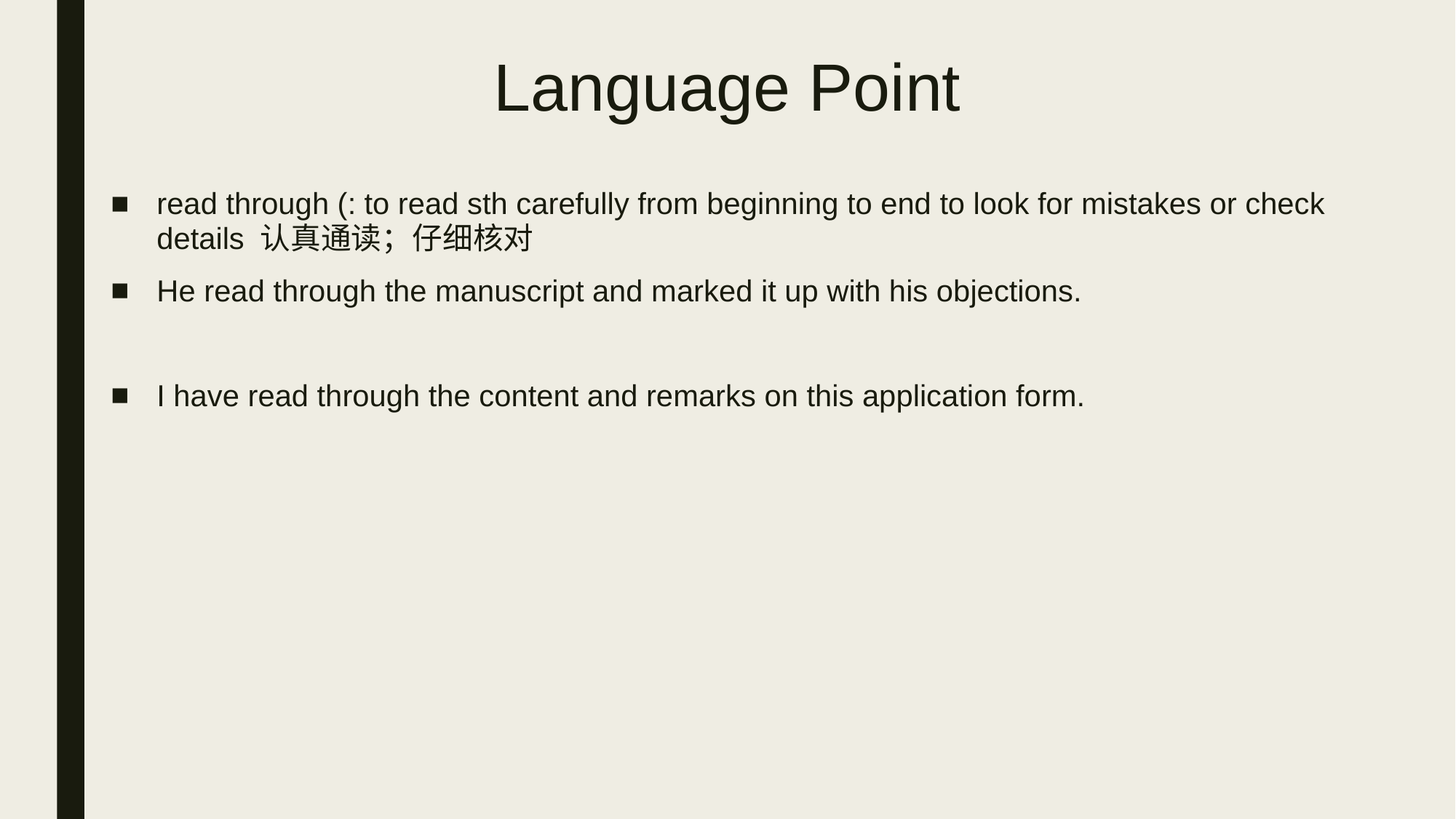

# Language Point
read through (: to read sth carefully from beginning to end to look for mistakes or check details 认真通读；仔细核对
He read through the manuscript and marked it up with his objections.

I have read through the content and remarks on this application form.